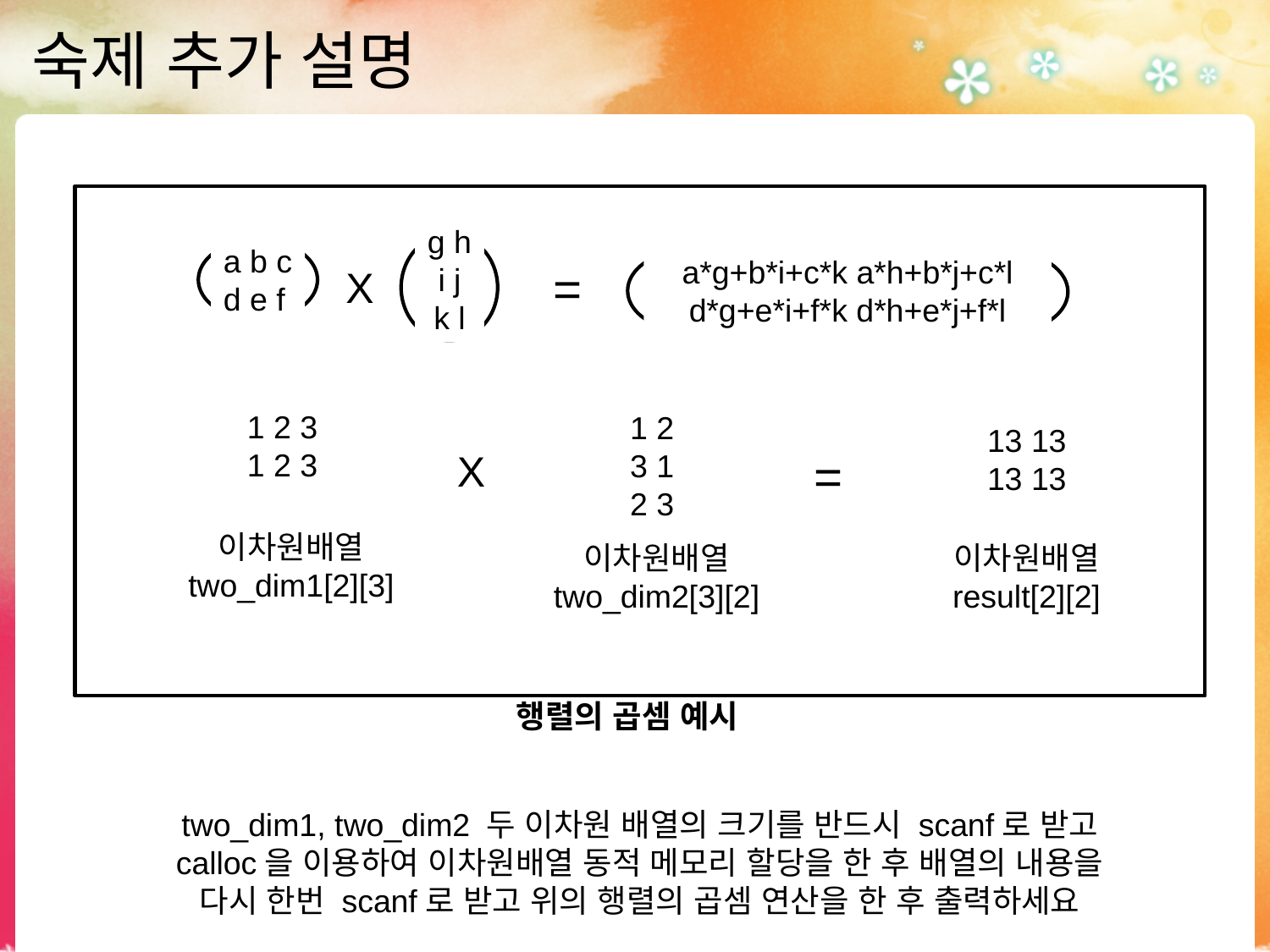

# 숙제 추가 설명

g h
i j
k l

a b c
d e f

a*g+b*i+c*k a*h+b*j+c*l
d*g+e*i+f*k d*h+e*j+f*l

=
X
1 2 3
1 2 3
이차원배열
two_dim1[2][3]
1 2
3 1
2 3
이차원배열
two_dim2[3][2]
13 13
13 13
이차원배열
result[2][2]
X
=
행렬의 곱셈 예시
two_dim1, two_dim2 두 이차원 배열의 크기를 반드시 scanf로 받고
calloc을 이용하여 이차원배열 동적 메모리 할당을 한 후 배열의 내용을
다시 한번 scanf로 받고 위의 행렬의 곱셈 연산을 한 후 출력하세요